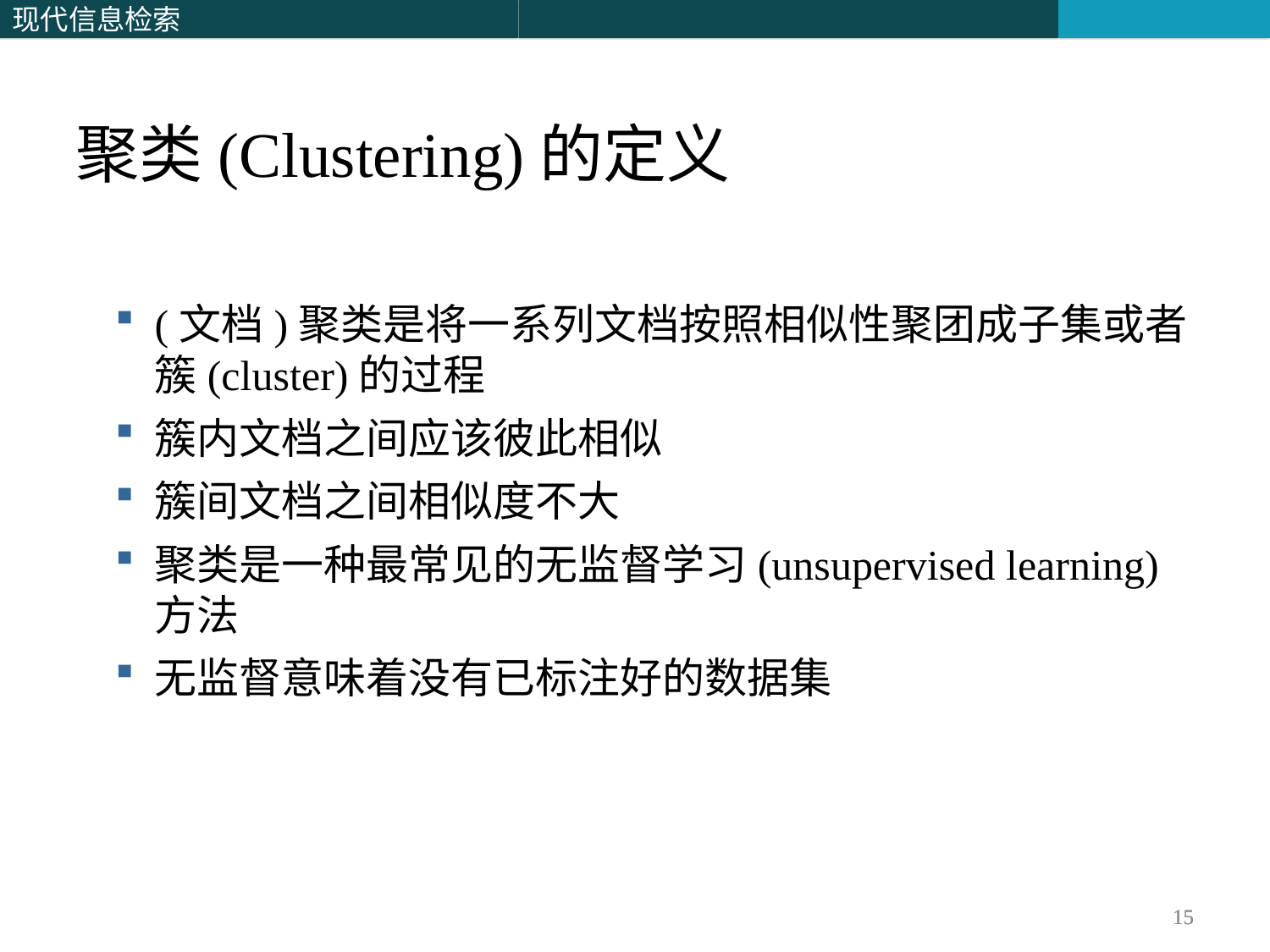

聚类(Clustering)的定义

(文档)聚类是将一系列文档按照相似性聚团成子集或者簇(cluster)的过程
簇内文档之间应该彼此相似
簇间文档之间相似度不大
聚类是一种最常见的无监督学习(unsupervised learning)方法
无监督意味着没有已标注好的数据集
15
15